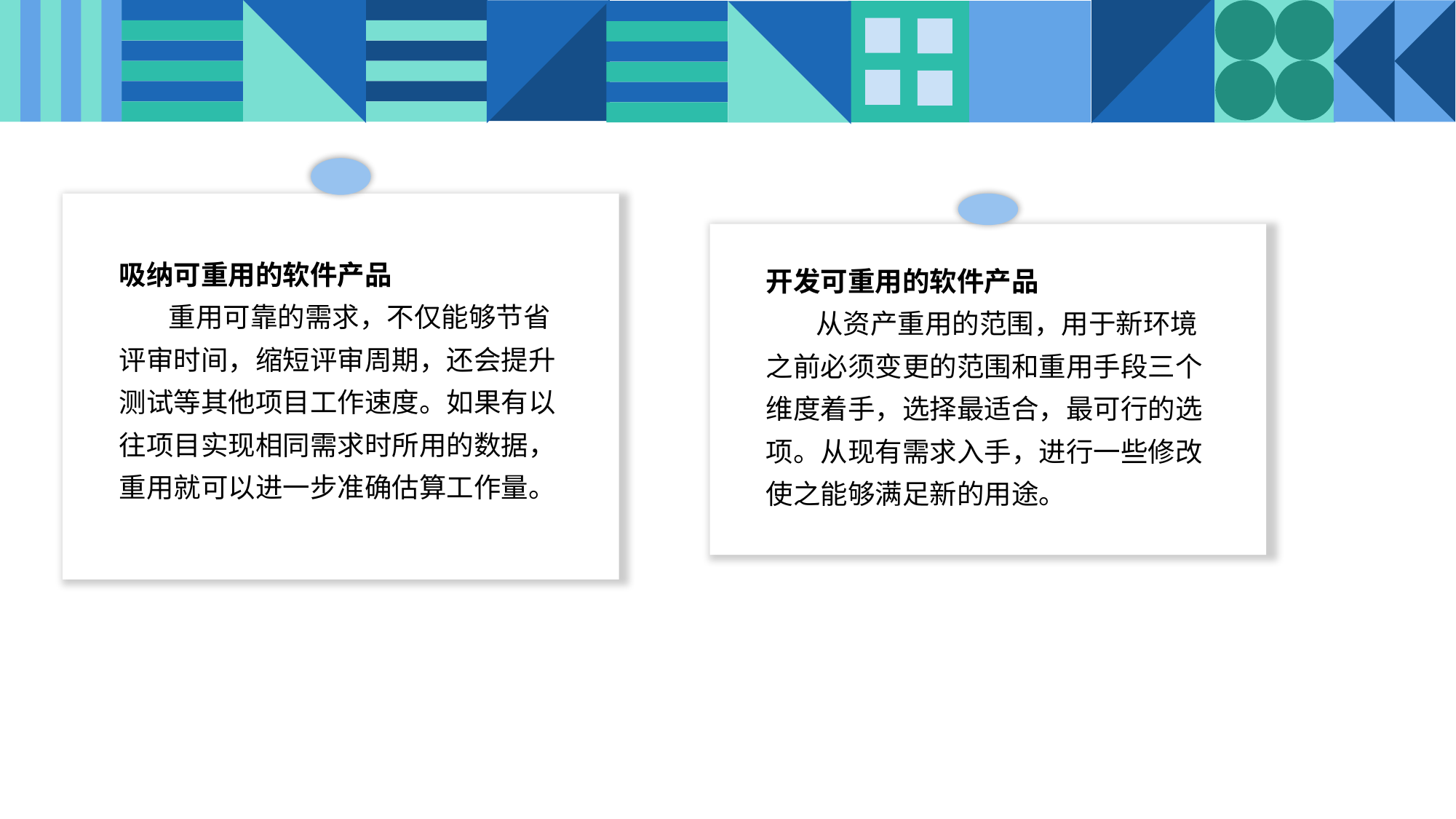

吸纳可重用的软件产品
       重用可靠的需求，不仅能够节省评审时间，缩短评审周期，还会提升测试等其他项目工作速度。如果有以往项目实现相同需求时所用的数据，重用就可以进一步准确估算工作量。

开发可重用的软件产品
       从资产重用的范围，用于新环境之前必须变更的范围和重用手段三个维度着手，选择最适合，最可行的选项。从现有需求入手，进行一些修改使之能够满足新的用途。